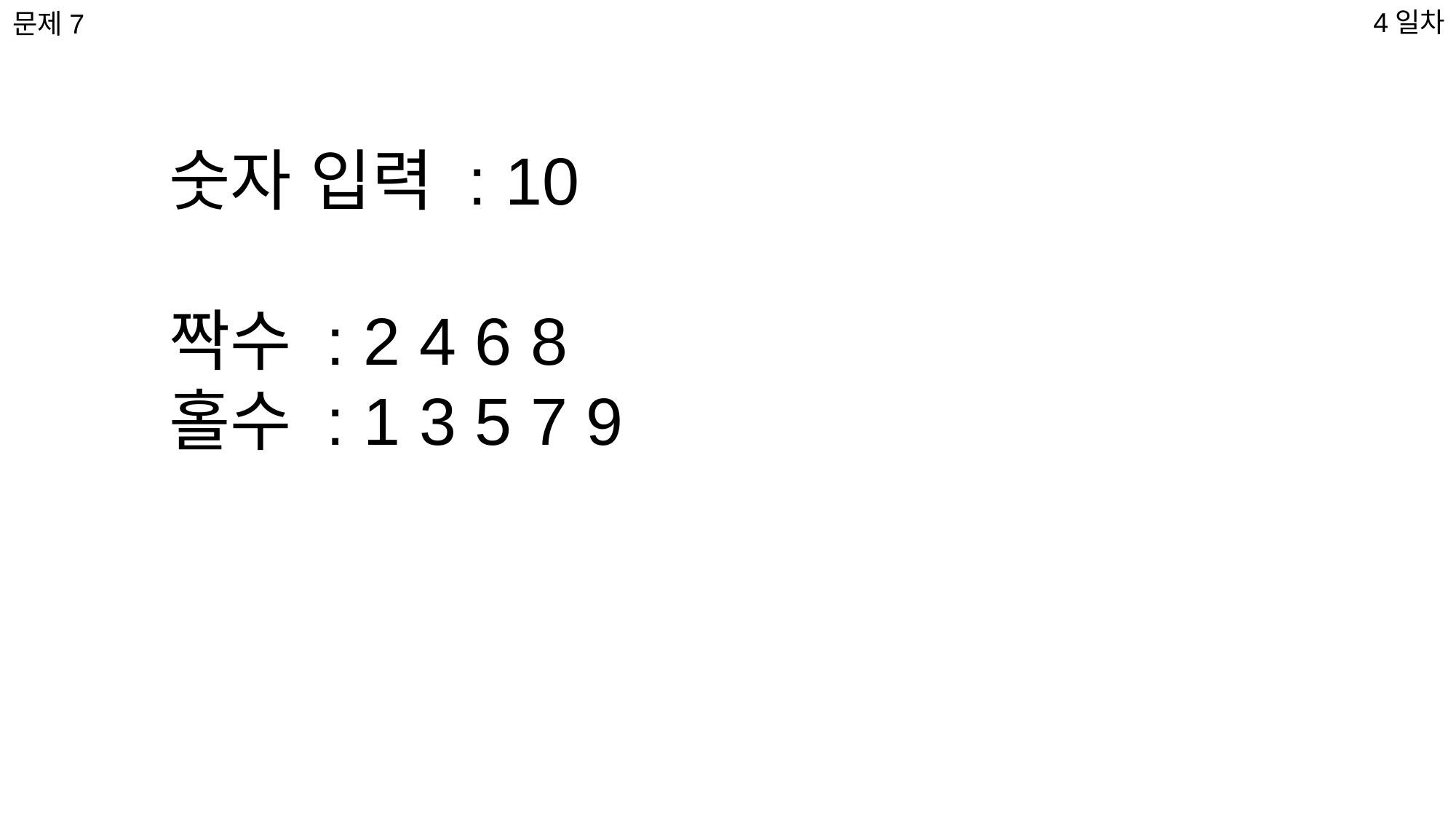

4일차
문제7
숫자 입력 : 10

짝수 : 2 4 6 8
홀수 : 1 3 5 7 9